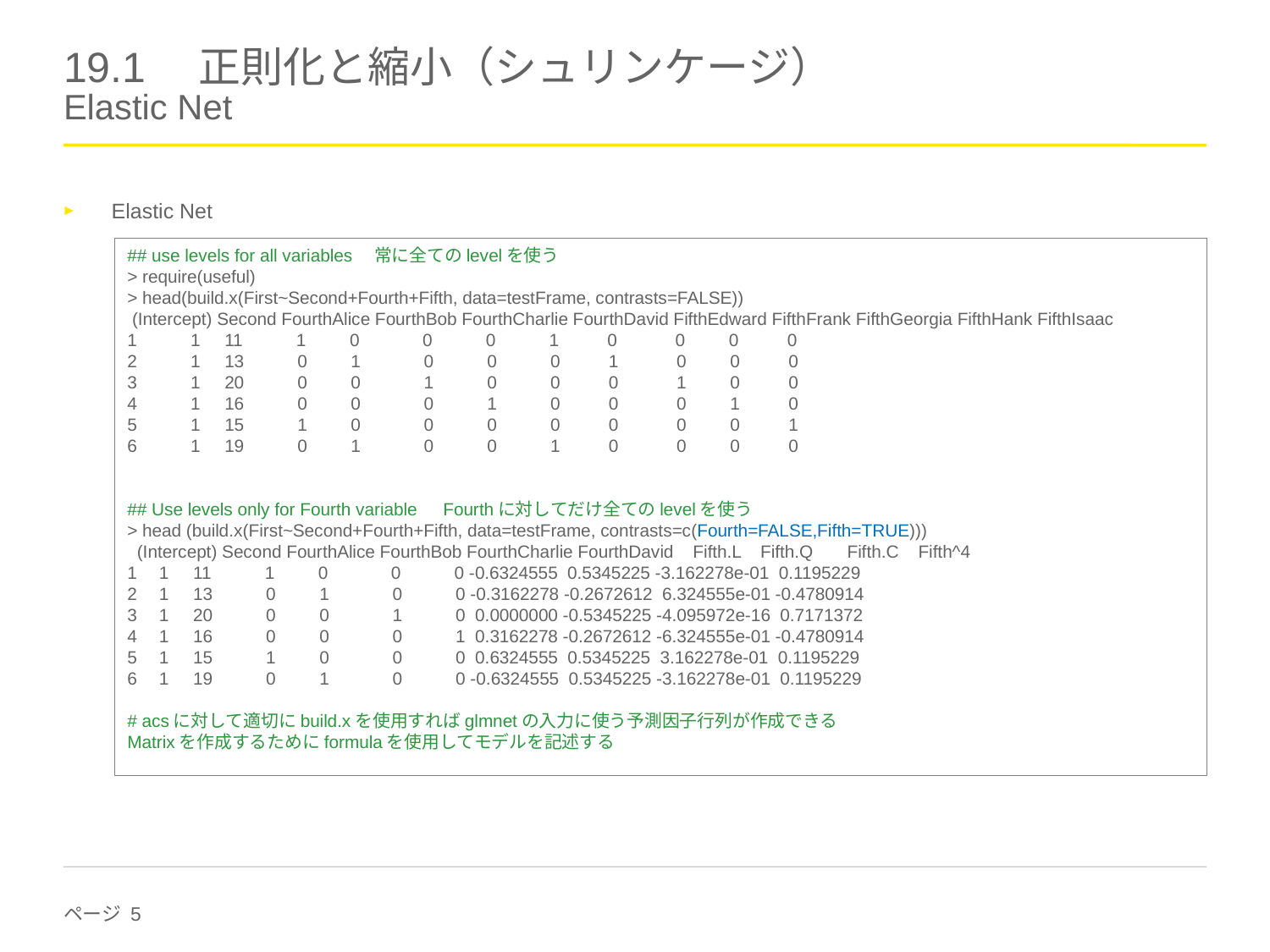

# 19.1　正則化と縮小（シュリンケージ） Elastic Net
Elastic Net

## use levels for all variables　常に全てのlevelを使う
> require(useful)
> head(build.x(First~Second+Fourth+Fifth, data=testFrame, contrasts=FALSE))
 (Intercept) Second FourthAlice FourthBob FourthCharlie FourthDavid FifthEdward FifthFrank FifthGeorgia FifthHank FifthIsaac
1           1     11           1         0             0           0           1          0            0         0          0
2           1     13           0         1             0           0           0          1            0         0          0
3           1     20           0         0             1           0           0          0            1         0          0
4           1     16           0         0             0           1           0          0            0         1          0
5           1     15           1         0             0           0           0          0            0         0          1
6           1     19           0         1             0           0           1          0            0         0          0

## Use levels only for Fourth variable　Fourthに対してだけ全てのlevelを使う
> head (build.x(First~Second+Fourth+Fifth, data=testFrame, contrasts=c(Fourth=FALSE,Fifth=TRUE)))
  (Intercept) Second FourthAlice FourthBob FourthCharlie FourthDavid    Fifth.L    Fifth.Q       Fifth.C    Fifth^4
1     11           1         0             0           0 -0.6324555  0.5345225 -3.162278e-01  0.1195229
1     13           0         1             0           0 -0.3162278 -0.2672612  6.324555e-01 -0.4780914
1     20           0         0             1           0  0.0000000 -0.5345225 -4.095972e-16  0.7171372
1     16           0         0             0           1  0.3162278 -0.2672612 -6.324555e-01 -0.4780914
1     15           1         0             0           0  0.6324555  0.5345225  3.162278e-01  0.1195229
1     19           0         1             0           0 -0.6324555  0.5345225 -3.162278e-01  0.1195229

# acsに対して適切にbuild.xを使用すればglmnetの入力に使う予測因子行列が作成できる
Matrixを作成するためにformulaを使用してモデルを記述する